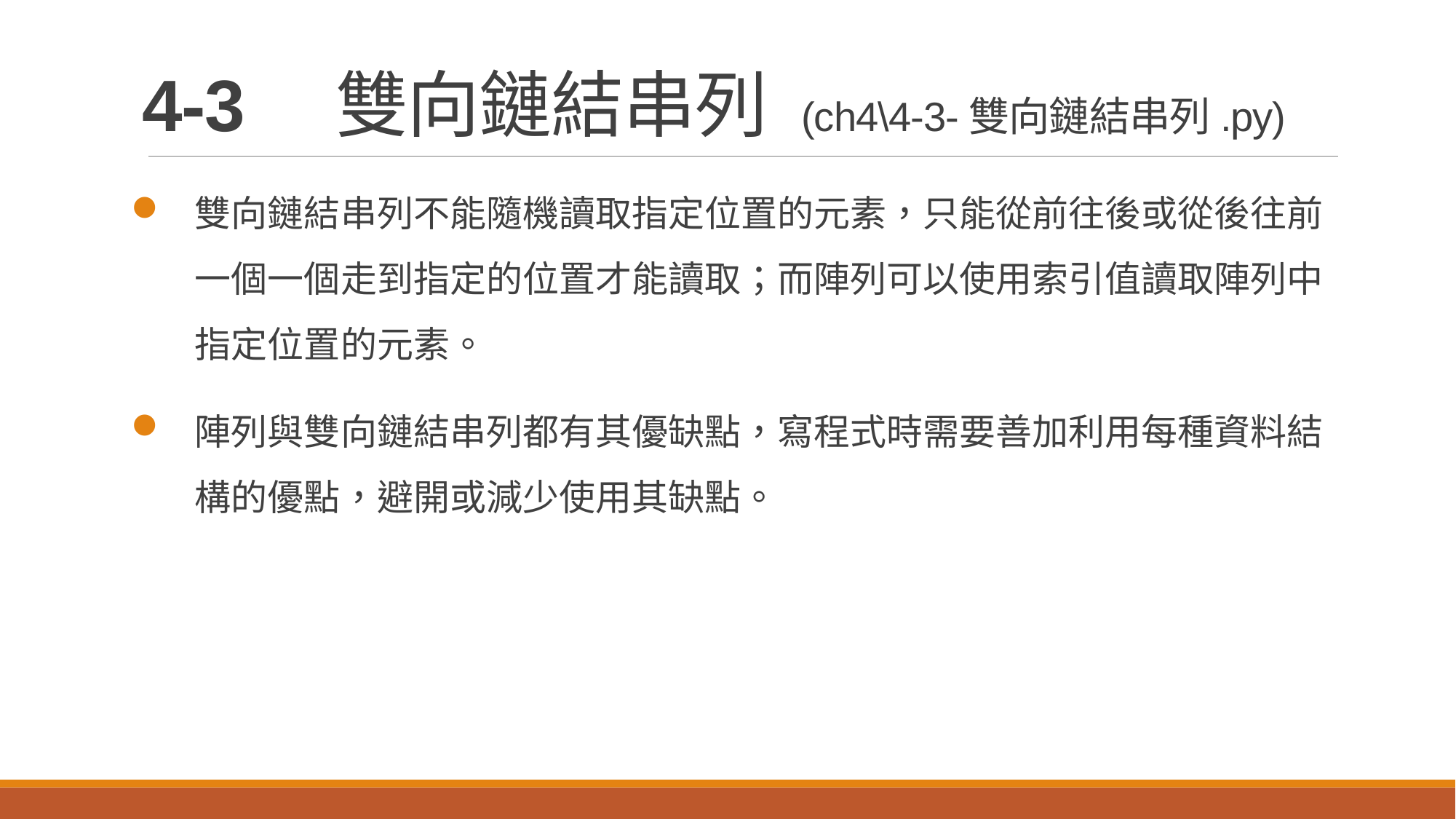

# 4-3　雙向鏈結串列 (ch4\4-3-雙向鏈結串列.py)
雙向鏈結串列不能隨機讀取指定位置的元素，只能從前往後或從後往前一個一個走到指定的位置才能讀取；而陣列可以使用索引值讀取陣列中指定位置的元素。
陣列與雙向鏈結串列都有其優缺點，寫程式時需要善加利用每種資料結構的優點，避開或減少使用其缺點。